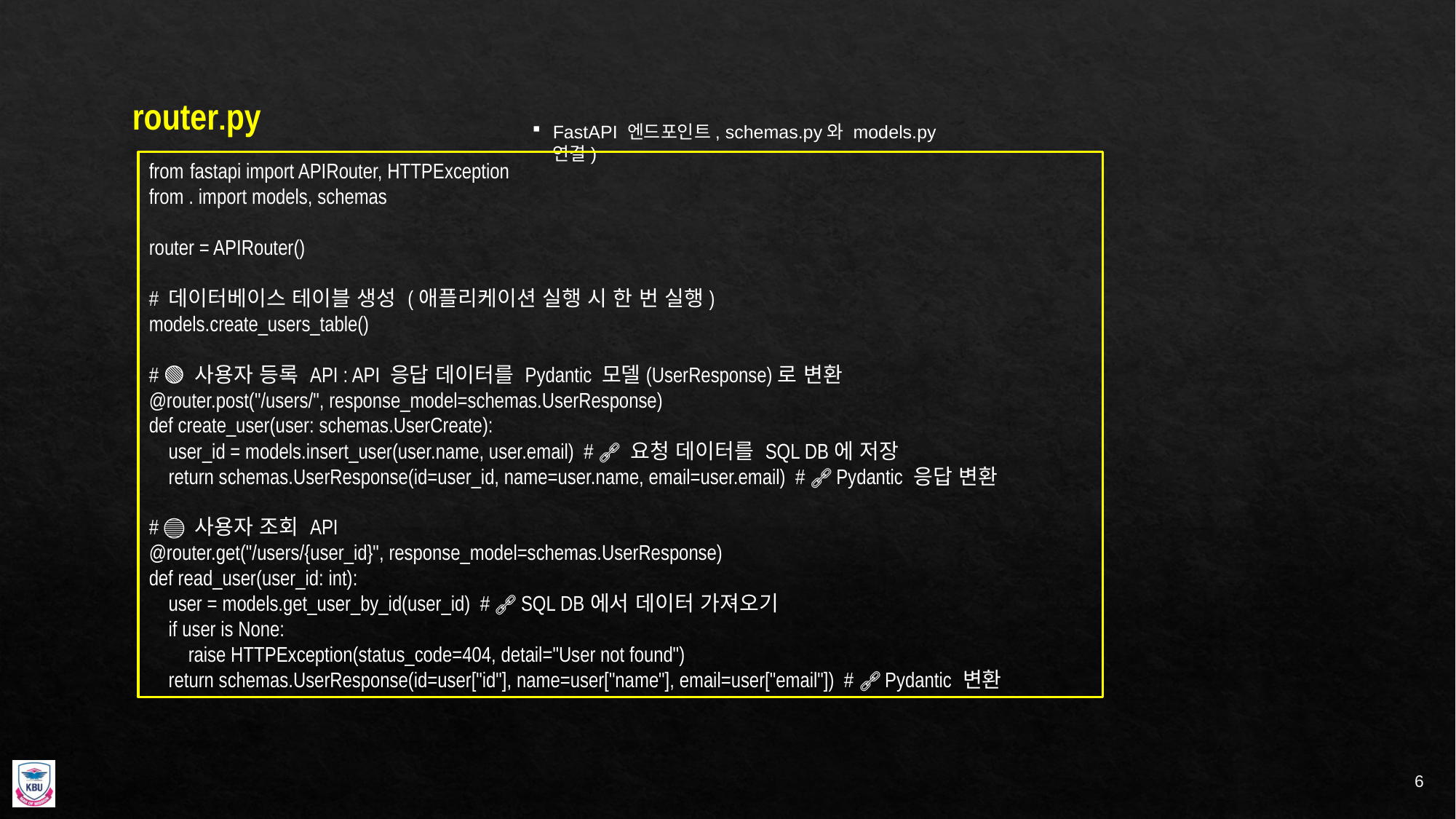

router.py
FastAPI 엔드포인트, schemas.py와 models.py 연결)
from fastapi import APIRouter, HTTPException
from . import models, schemas

router = APIRouter()

# 데이터베이스 테이블 생성 (애플리케이션 실행 시 한 번 실행)
models.create_users_table()

# 🟢 사용자 등록 API : API 응답 데이터를 Pydantic 모델(UserResponse)로 변환
@router.post("/users/", response_model=schemas.UserResponse)
def create_user(user: schemas.UserCreate):
    user_id = models.insert_user(user.name, user.email)  # 🔗 요청 데이터를 SQL DB에 저장
    return schemas.UserResponse(id=user_id, name=user.name, email=user.email)  # 🔗 Pydantic 응답 변환

# 🔵 사용자 조회 API
@router.get("/users/{user_id}", response_model=schemas.UserResponse)
def read_user(user_id: int):
    user = models.get_user_by_id(user_id)  # 🔗 SQL DB에서 데이터 가져오기
    if user is None:
        raise HTTPException(status_code=404, detail="User not found")
    return schemas.UserResponse(id=user["id"], name=user["name"], email=user["email"])  # 🔗 Pydantic 변환
6